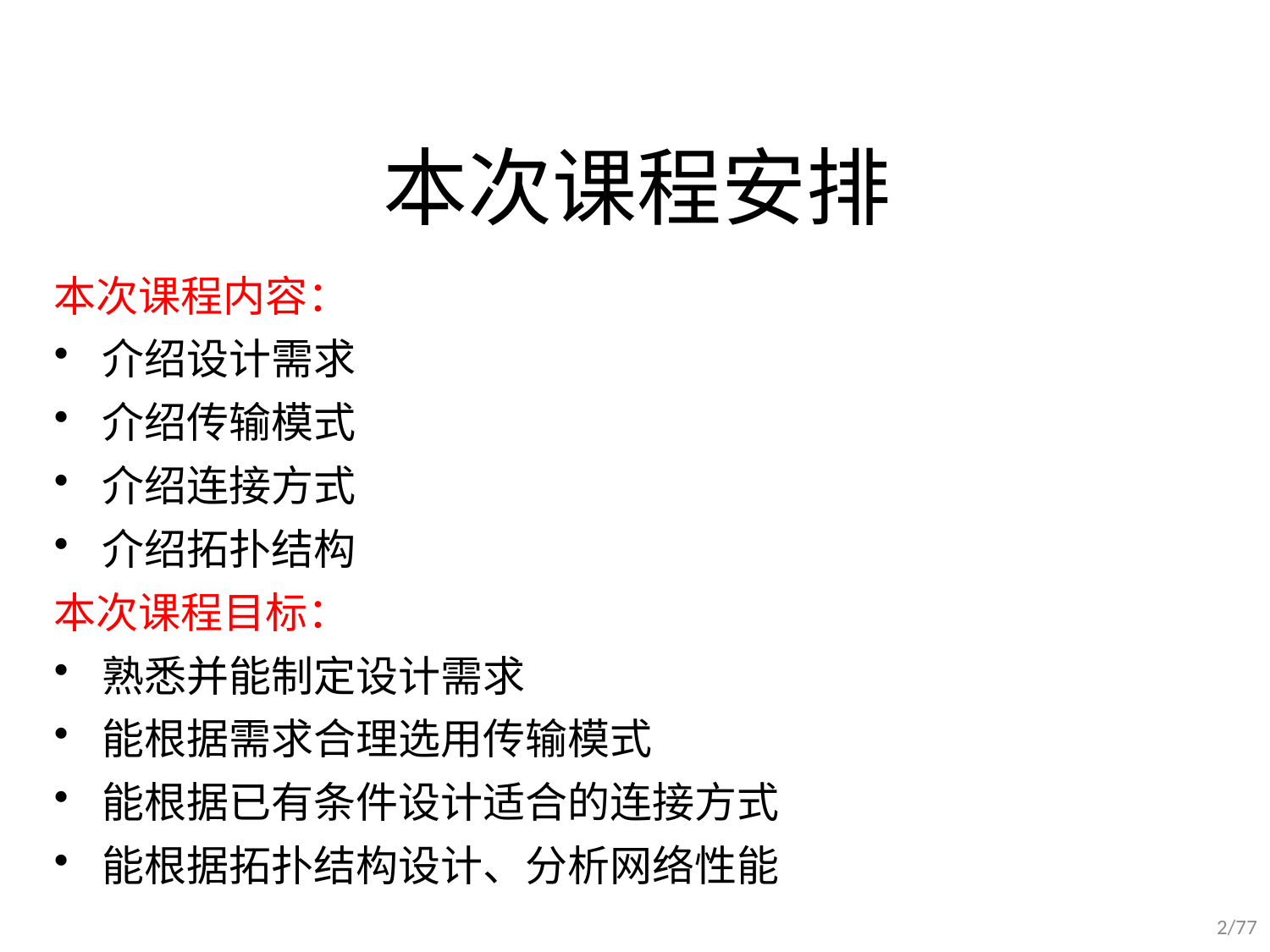

# 本次课程安排
本次课程内容：
介绍设计需求
介绍传输模式
介绍连接方式
介绍拓扑结构
本次课程目标：
熟悉并能制定设计需求
能根据需求合理选用传输模式
能根据已有条件设计适合的连接方式
能根据拓扑结构设计、分析网络性能

2/77